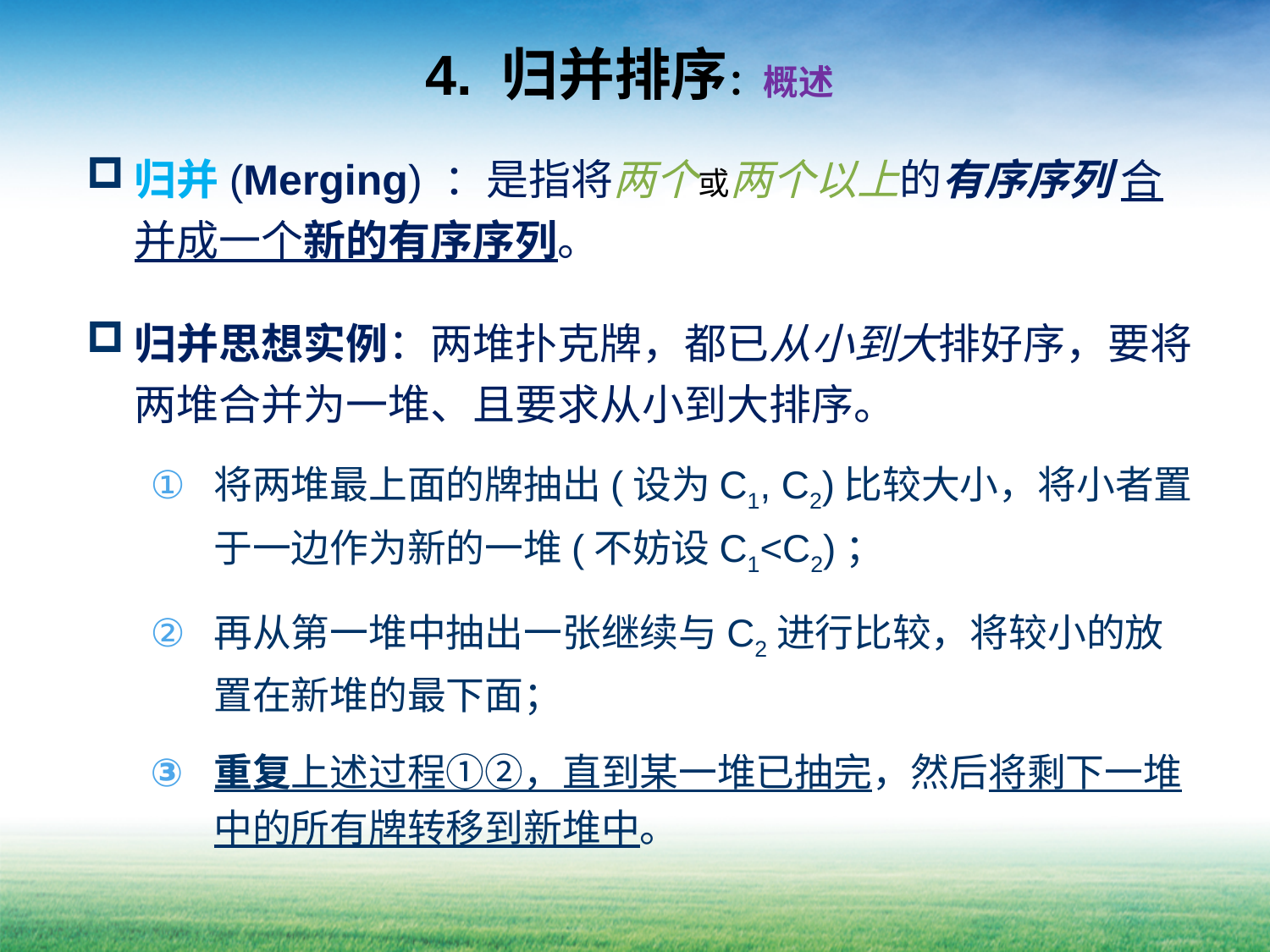

# 4. 归并排序：概述
归并(Merging) ：是指将两个或两个以上的有序序列 合并成一个新的有序序列。
归并思想实例：两堆扑克牌，都已从小到大排好序，要将两堆合并为一堆、且要求从小到大排序。
将两堆最上面的牌抽出(设为C1, C2)比较大小，将小者置于一边作为新的一堆(不妨设C1<C2)；
再从第一堆中抽出一张继续与C2进行比较，将较小的放置在新堆的最下面；
重复上述过程①②，直到某一堆已抽完，然后将剩下一堆中的所有牌转移到新堆中。